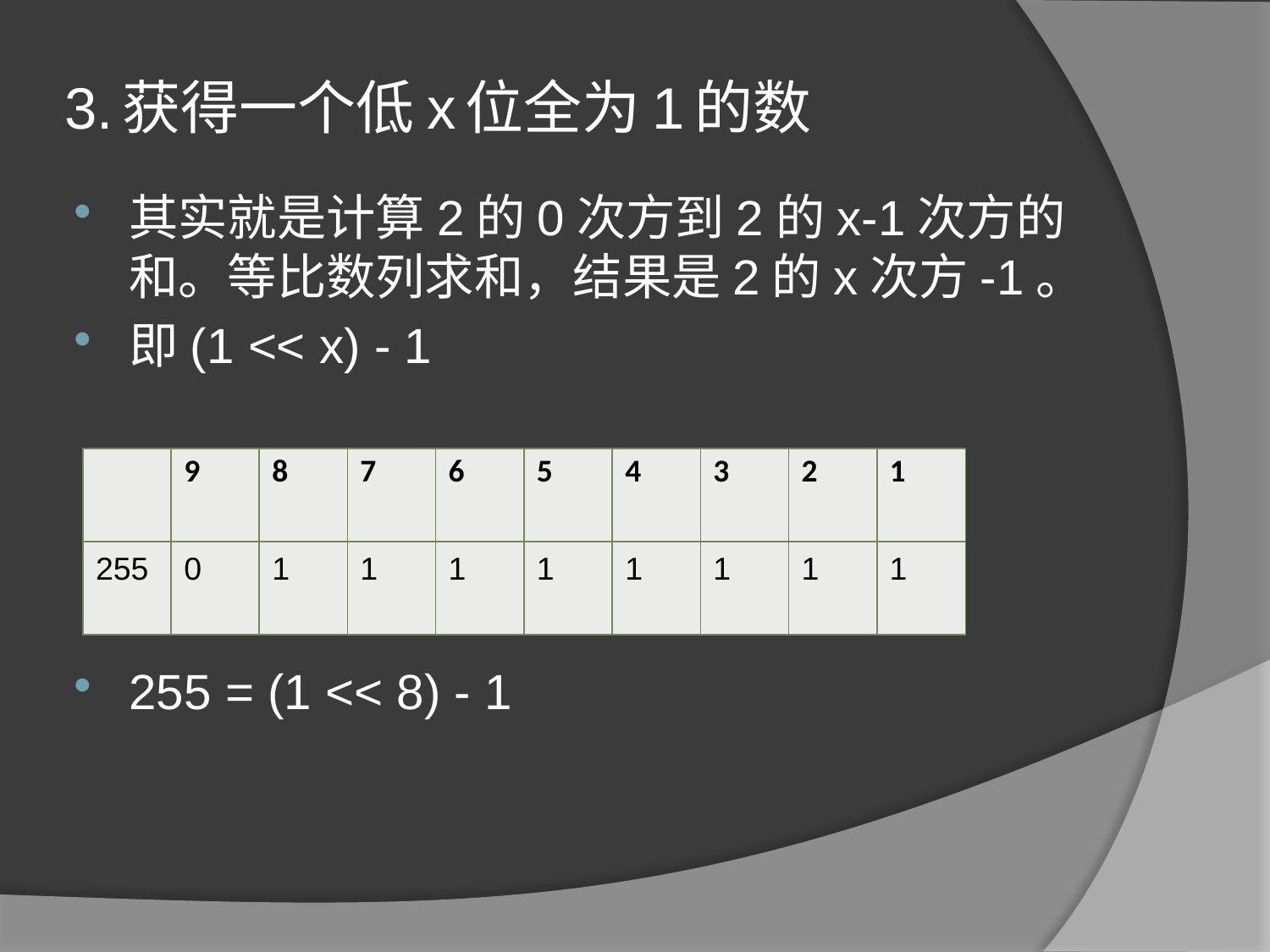

3.获得一个低x位全为1的数
其实就是计算2的0次方到2的x-1次方的和。等比数列求和，结果是2的x次方-1。
即(1 << x) - 1

255 = (1 << 8) - 1
|  | 9 | 8 | 7 | 6 | 5 | 4 | 3 | 2 | 1 |
| --- | --- | --- | --- | --- | --- | --- | --- | --- | --- |
| 255 | 0 | 1 | 1 | 1 | 1 | 1 | 1 | 1 | 1 |